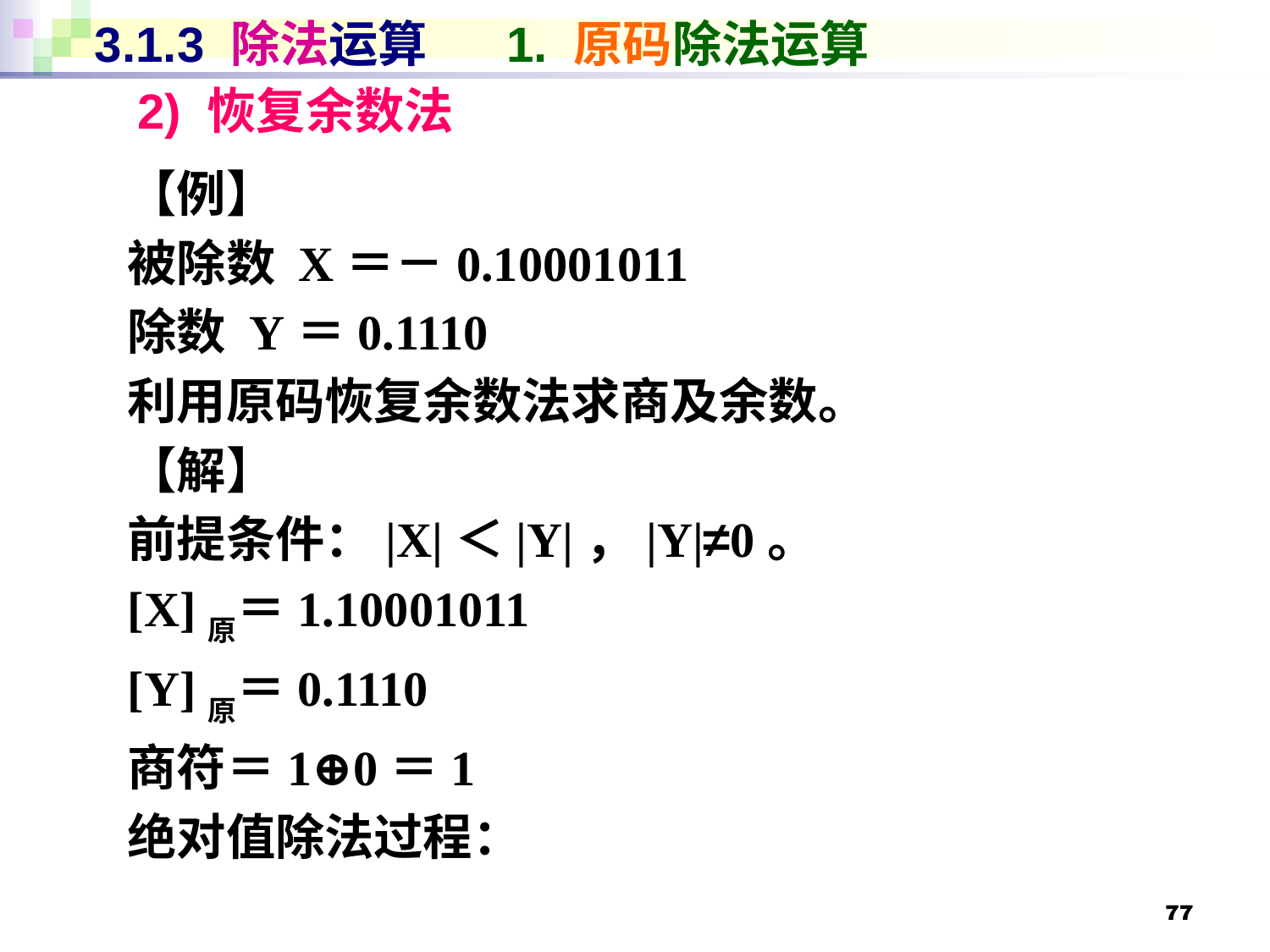

# 3.1.3 除法运算      1. 原码除法运算
2) 恢复余数法
【例】
被除数 X＝－0.10001011
除数 Y＝0.1110
利用原码恢复余数法求商及余数。
【解】
前提条件：|X|＜|Y|，|Y|≠0。
[X]原＝1.10001011
[Y]原＝0.1110
商符＝1⊕0＝1
绝对值除法过程：
77